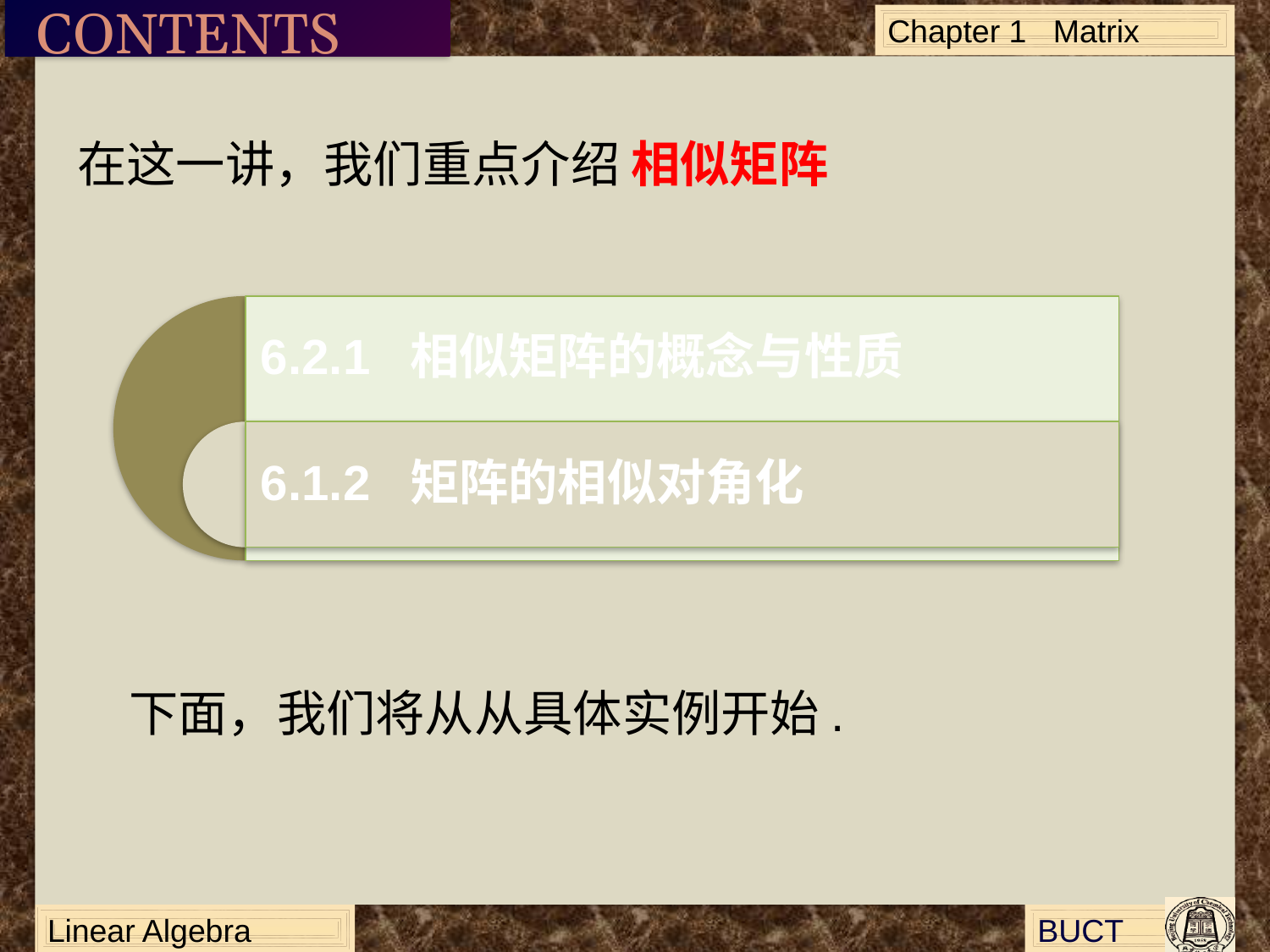

CONTENTS
在这一讲，我们重点介绍 相似矩阵
6.2.1  相似矩阵的概念与性质
6.1.2  矩阵的相似对角化
下面，我们将从从具体实例开始.